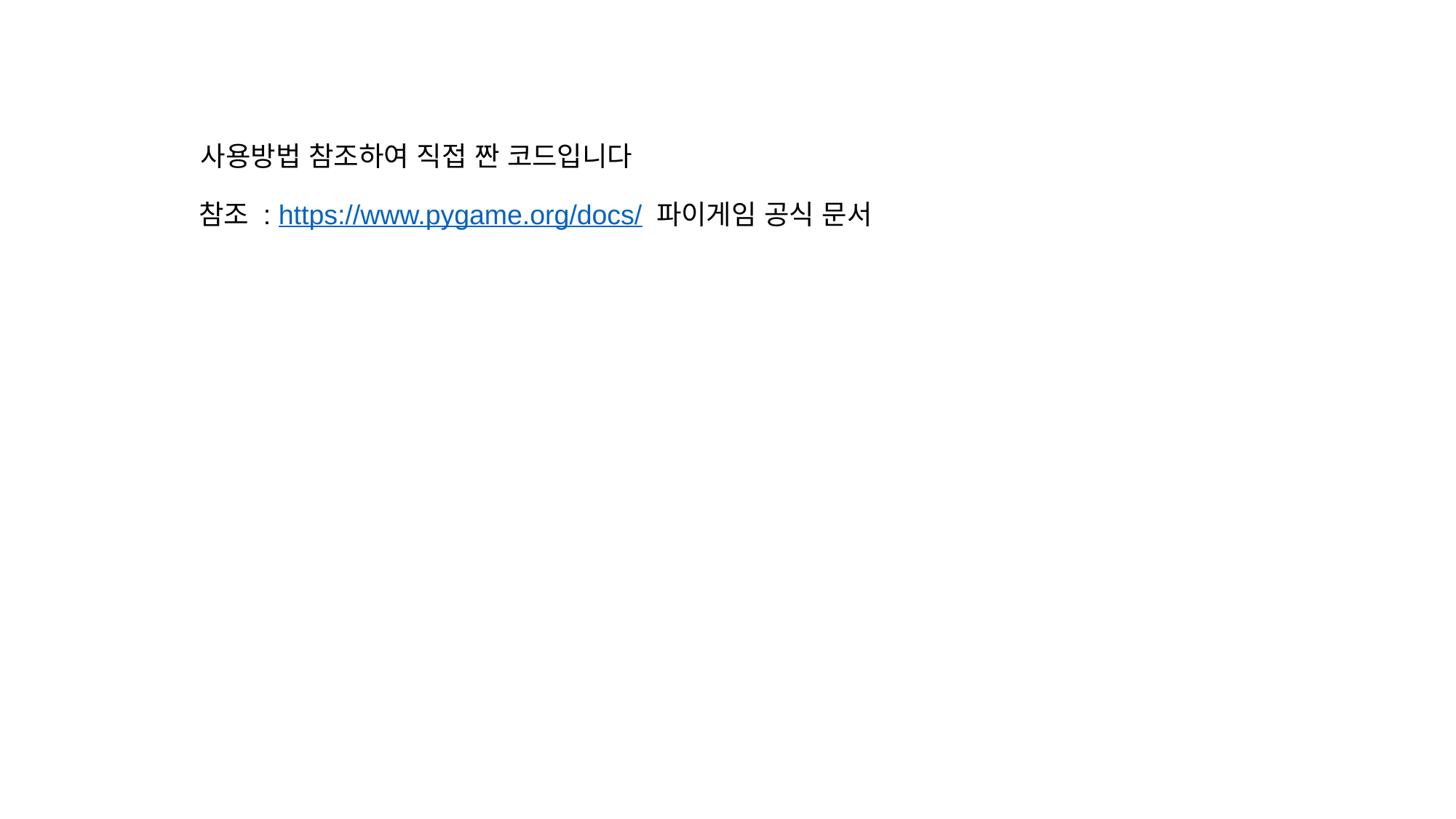

사용방법 참조하여 직접 짠 코드입니다
참조 : https://www.pygame.org/docs/ 파이게임 공식 문서